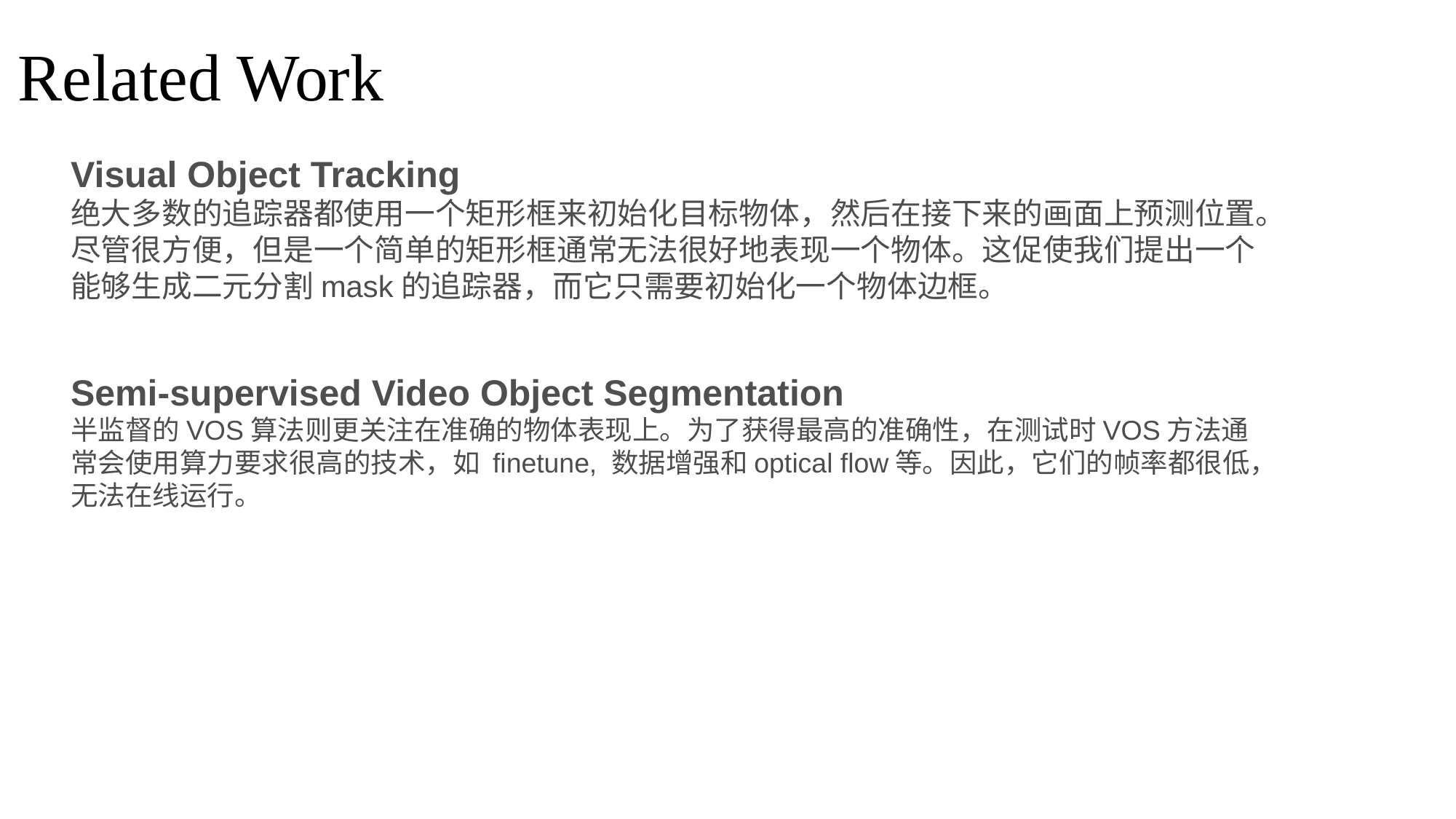

# Related Work
Visual Object Tracking
绝大多数的追踪器都使用一个矩形框来初始化目标物体，然后在接下来的画面上预测位置。尽管很方便，但是一个简单的矩形框通常无法很好地表现一个物体。这促使我们提出一个能够生成二元分割mask的追踪器，而它只需要初始化一个物体边框。

Semi-supervised Video Object Segmentation
半监督的VOS算法则更关注在准确的物体表现上。为了获得最高的准确性，在测试时VOS方法通常会使用算力要求很高的技术，如 finetune, 数据增强和optical flow等。因此，它们的帧率都很低，无法在线运行。